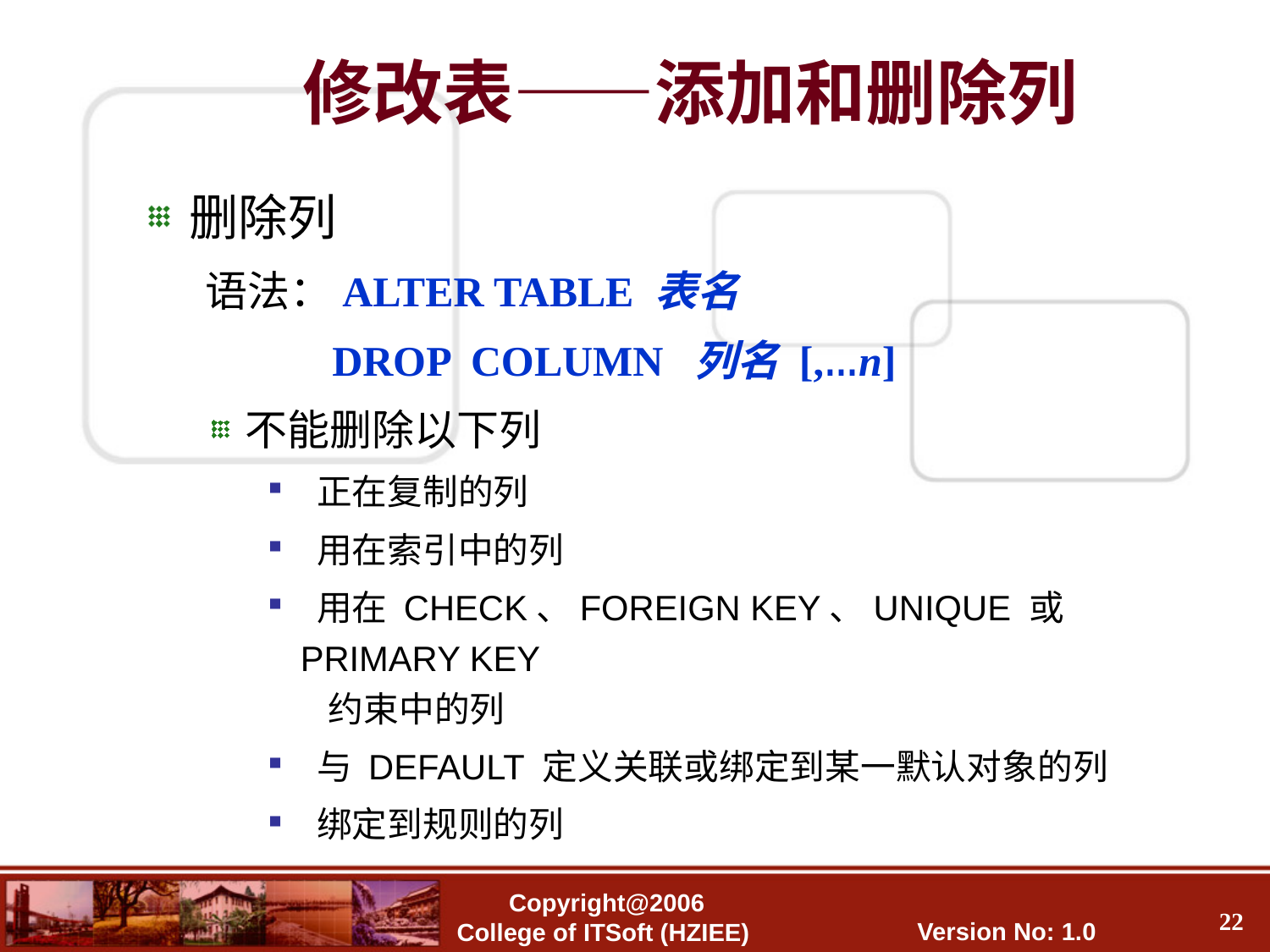

修改表——添加和删除列
删除列
语法：ALTER TABLE 表名
            DROP  COLUMN  列名 [,…n]
不能删除以下列
 正在复制的列
 用在索引中的列
 用在 CHECK、FOREIGN KEY、UNIQUE 或 PRIMARY KEY
  约束中的列
 与 DEFAULT 定义关联或绑定到某一默认对象的列
 绑定到规则的列